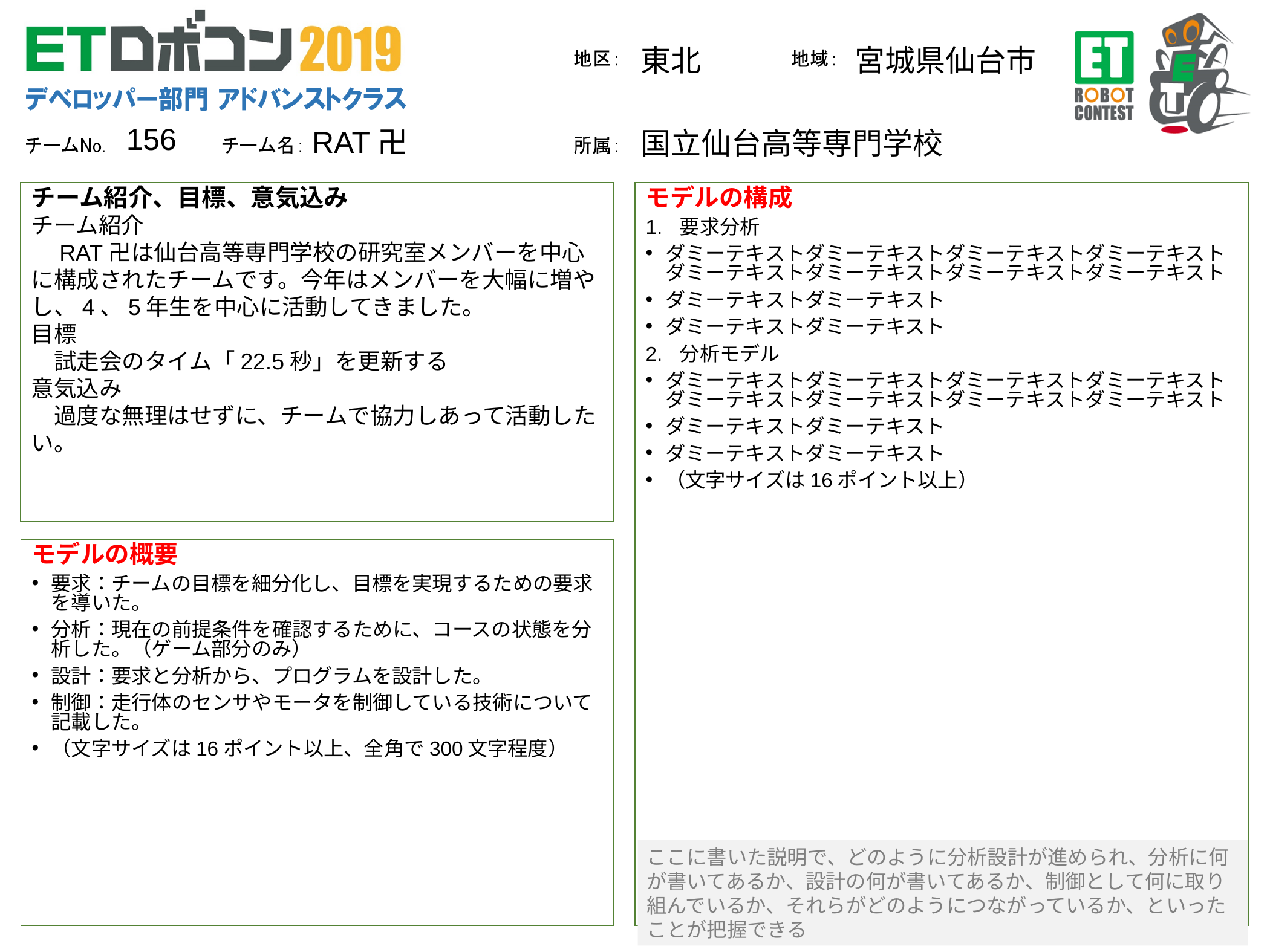

東北
宮城県仙台市
156
国立仙台高等専門学校
RAT卍
チーム紹介、目標、意気込み
チーム紹介
　RAT卍は仙台高等専門学校の研究室メンバーを中心に構成されたチームです。今年はメンバーを大幅に増やし、4、5年生を中心に活動してきました。
目標
　試走会のタイム「22.5秒」を更新する
意気込み
　過度な無理はせずに、チームで協力しあって活動したい。
モデルの構成
要求分析
ダミーテキストダミーテキストダミーテキストダミーテキストダミーテキストダミーテキストダミーテキストダミーテキスト
ダミーテキストダミーテキスト
ダミーテキストダミーテキスト
分析モデル
ダミーテキストダミーテキストダミーテキストダミーテキストダミーテキストダミーテキストダミーテキストダミーテキスト
ダミーテキストダミーテキスト
ダミーテキストダミーテキスト
（文字サイズは16ポイント以上）

モデルの概要
要求：チームの目標を細分化し、目標を実現するための要求を導いた。
分析：現在の前提条件を確認するために、コースの状態を分析した。（ゲーム部分のみ）
設計：要求と分析から、プログラムを設計した。
制御：走行体のセンサやモータを制御している技術について記載した。
（文字サイズは16ポイント以上、全角で300文字程度）

ここに書いた説明で、どのように分析設計が進められ、分析に何が書いてあるか、設計の何が書いてあるか、制御として何に取り組んでいるか、それらがどのようにつながっているか、といったことが把握できる